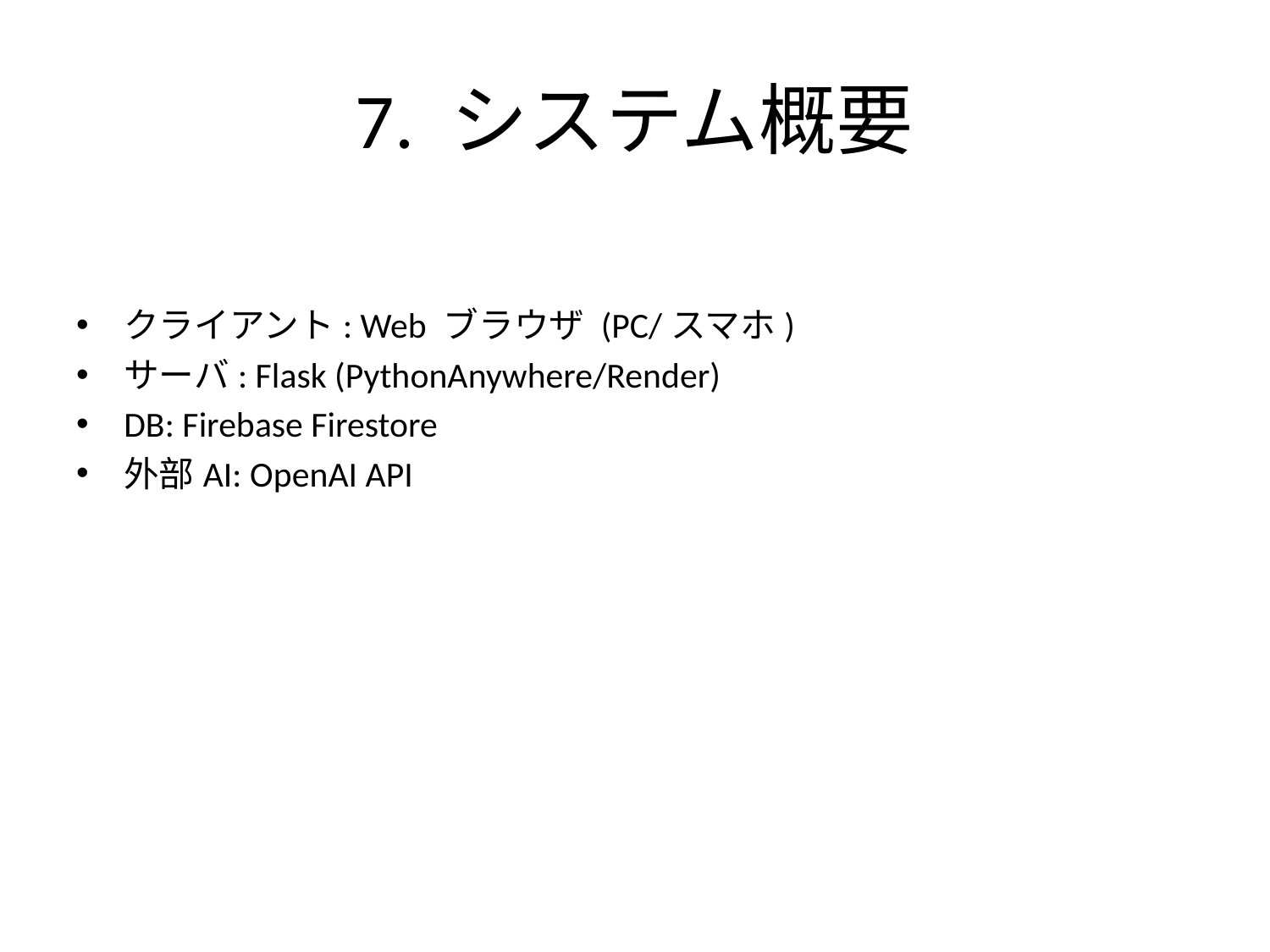

# 7. システム概要

クライアント: Web ブラウザ (PC/スマホ)
サーバ: Flask (PythonAnywhere/Render)
DB: Firebase Firestore
外部AI: OpenAI API